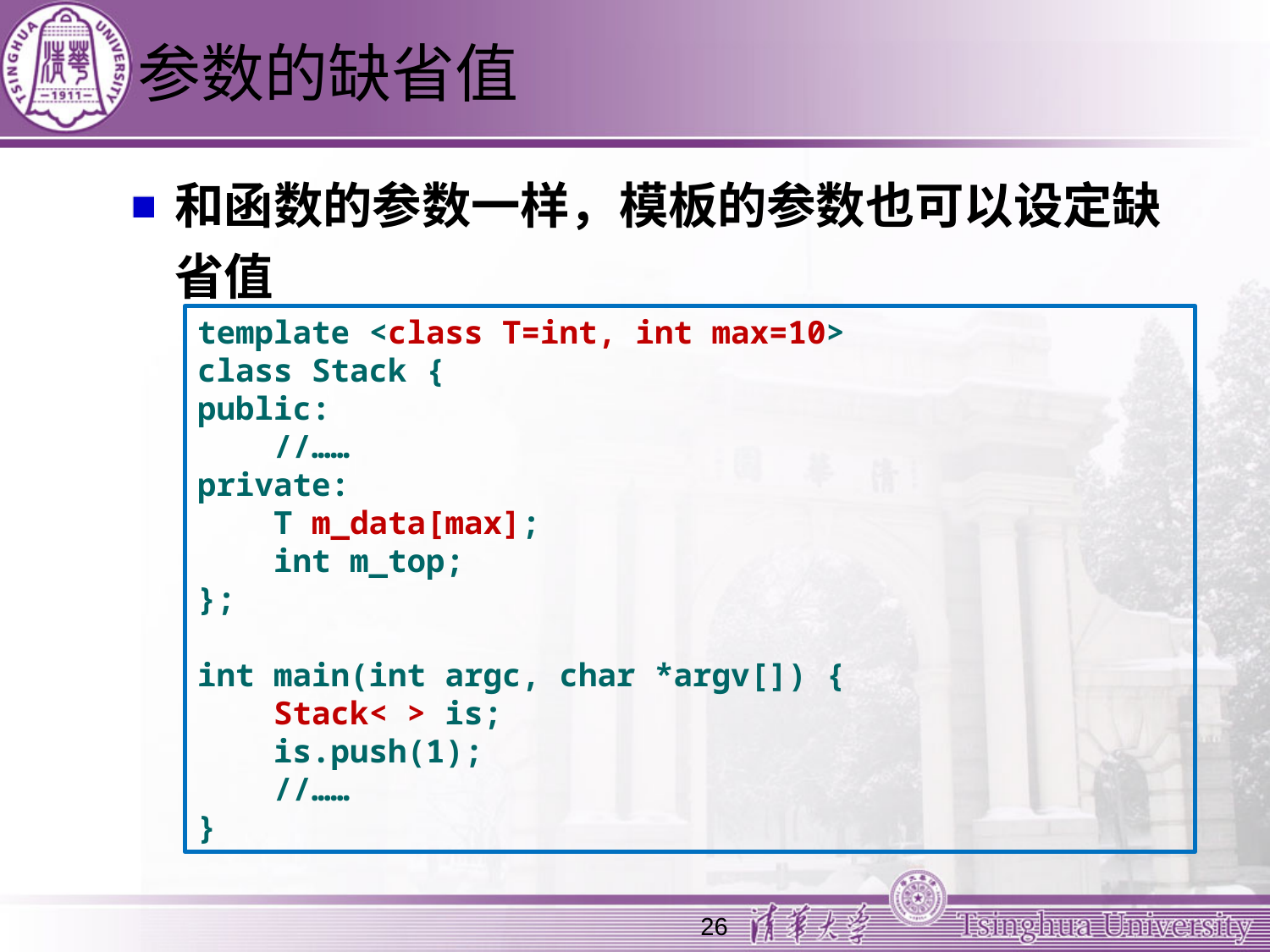

# 参数的缺省值
和函数的参数一样，模板的参数也可以设定缺省值
template <class T=int, int max=10>
class Stack {
public:
    //……
private:
    T m_data[max];
    int m_top;
};

int main(int argc, char *argv[]) {
    Stack< > is;
    is.push(1);
    //……
}
26